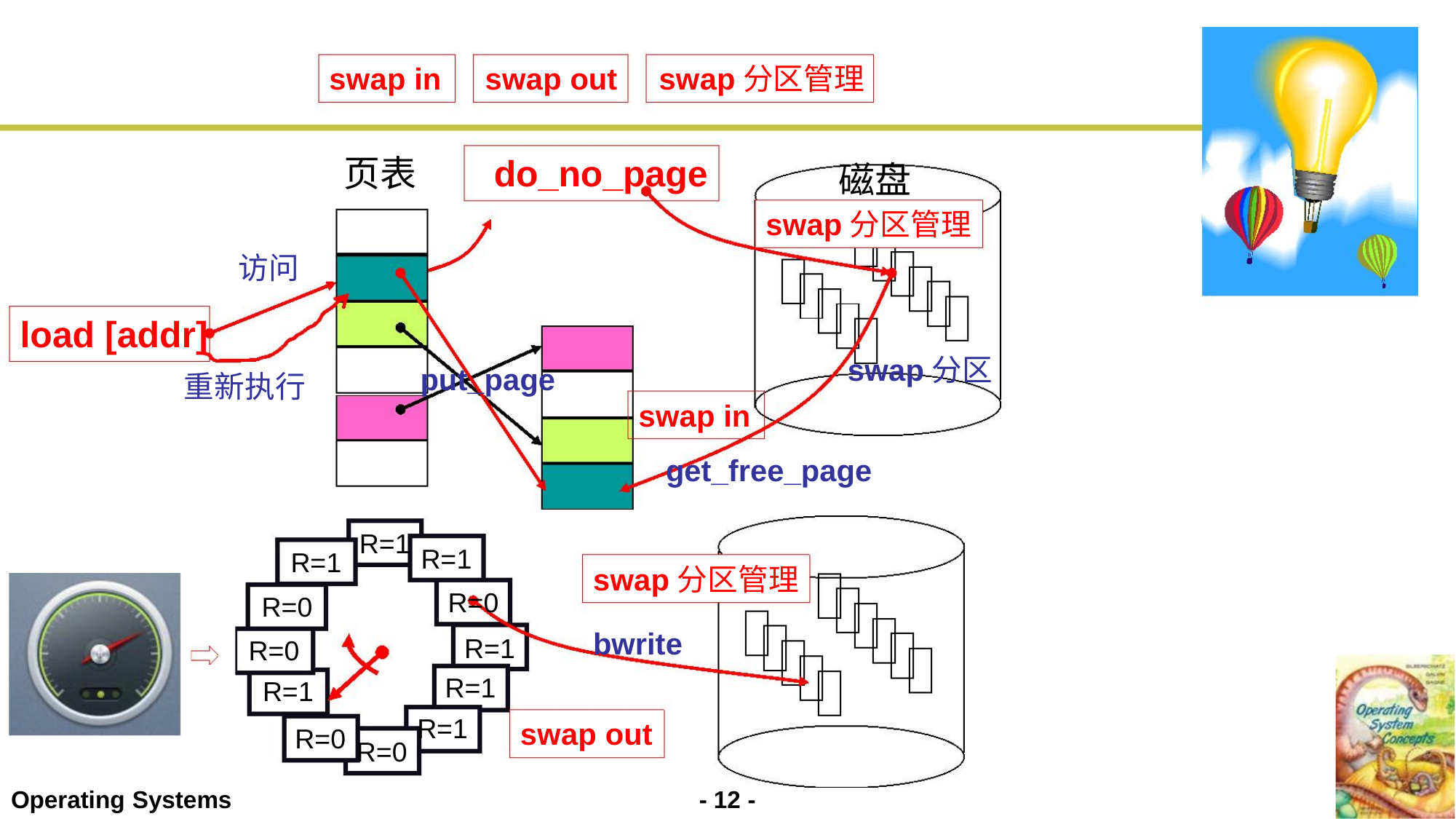

swap in swap out swap分区管理
页表 do_no_page
磁盘
swap分区管理
缺页 物理内存bread
访问
load [addr]
swap分区
put_page
swap in
重新执行
get_free_page

R=1
R=0
R=1
R=0
R=1
R=1
R=1
R=1
R=0
R=0
R=1
R=0
swap分区管理
bwrite

swap out
- 12 -
Operating Systems